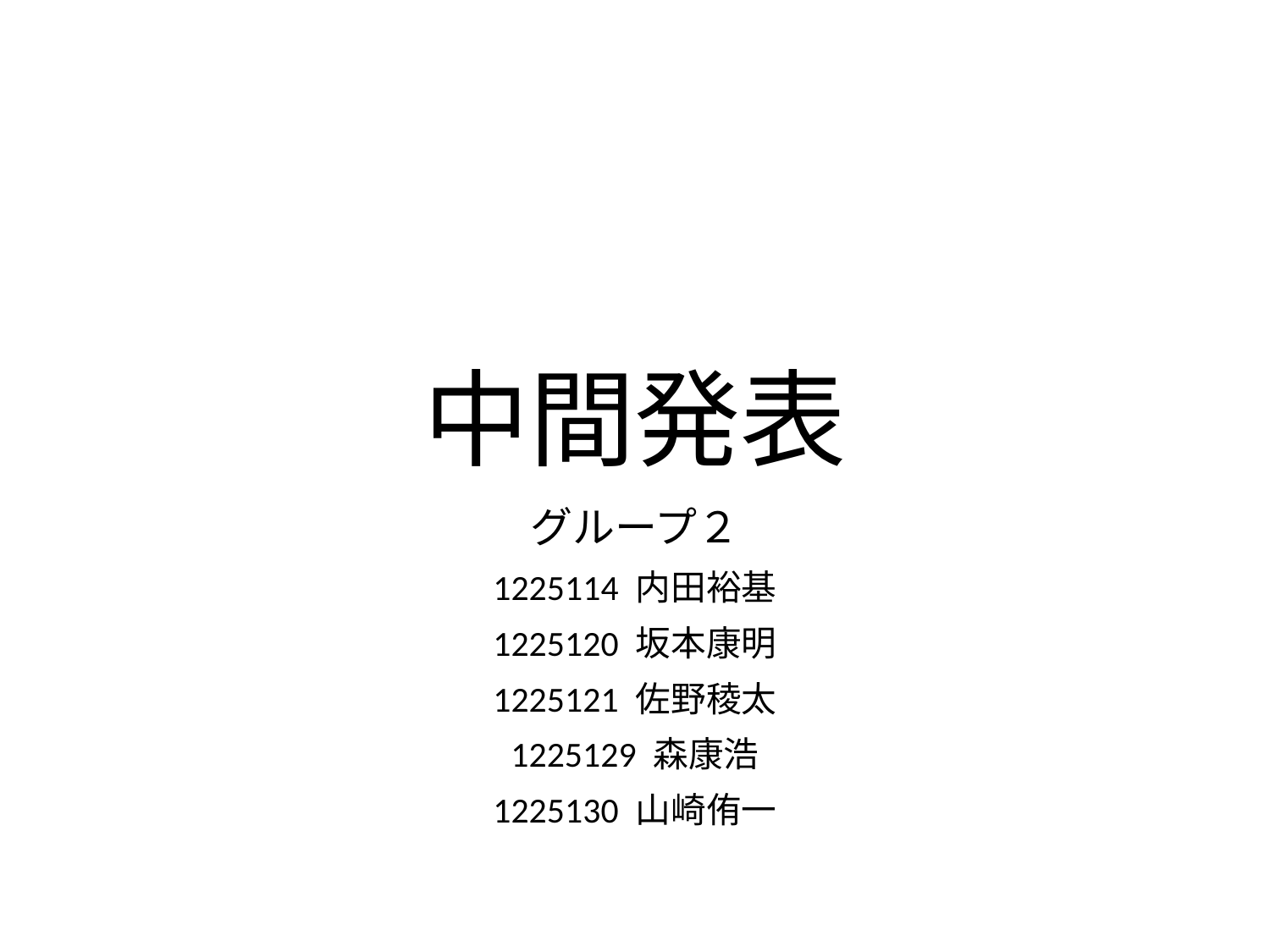

# 中間発表
グループ２
1225114 内田裕基
1225120 坂本康明
1225121 佐野稜太
1225129 森康浩
1225130 山崎侑一